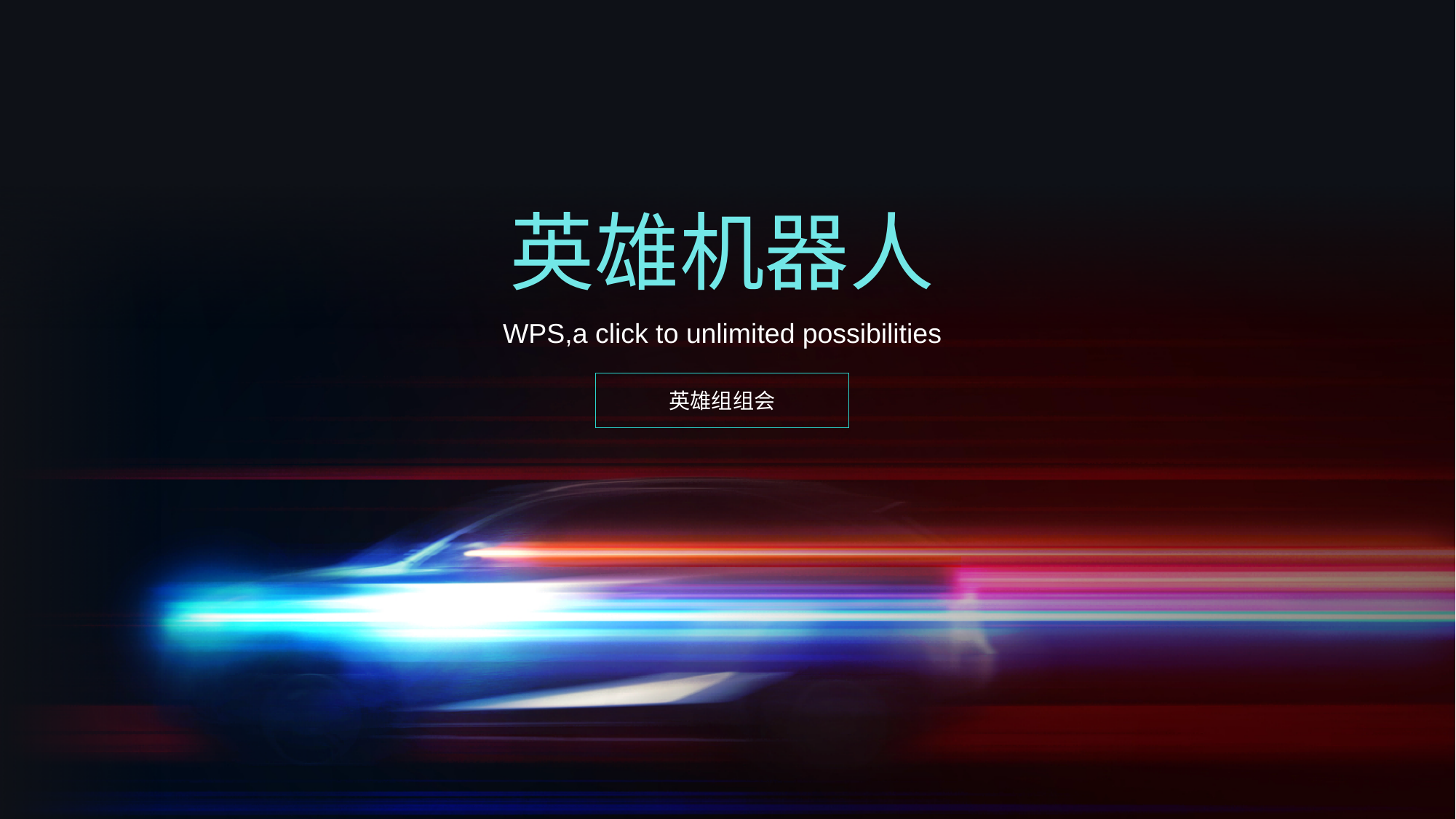

英雄机器人
WPS,a click to unlimited possibilities
英雄组组会